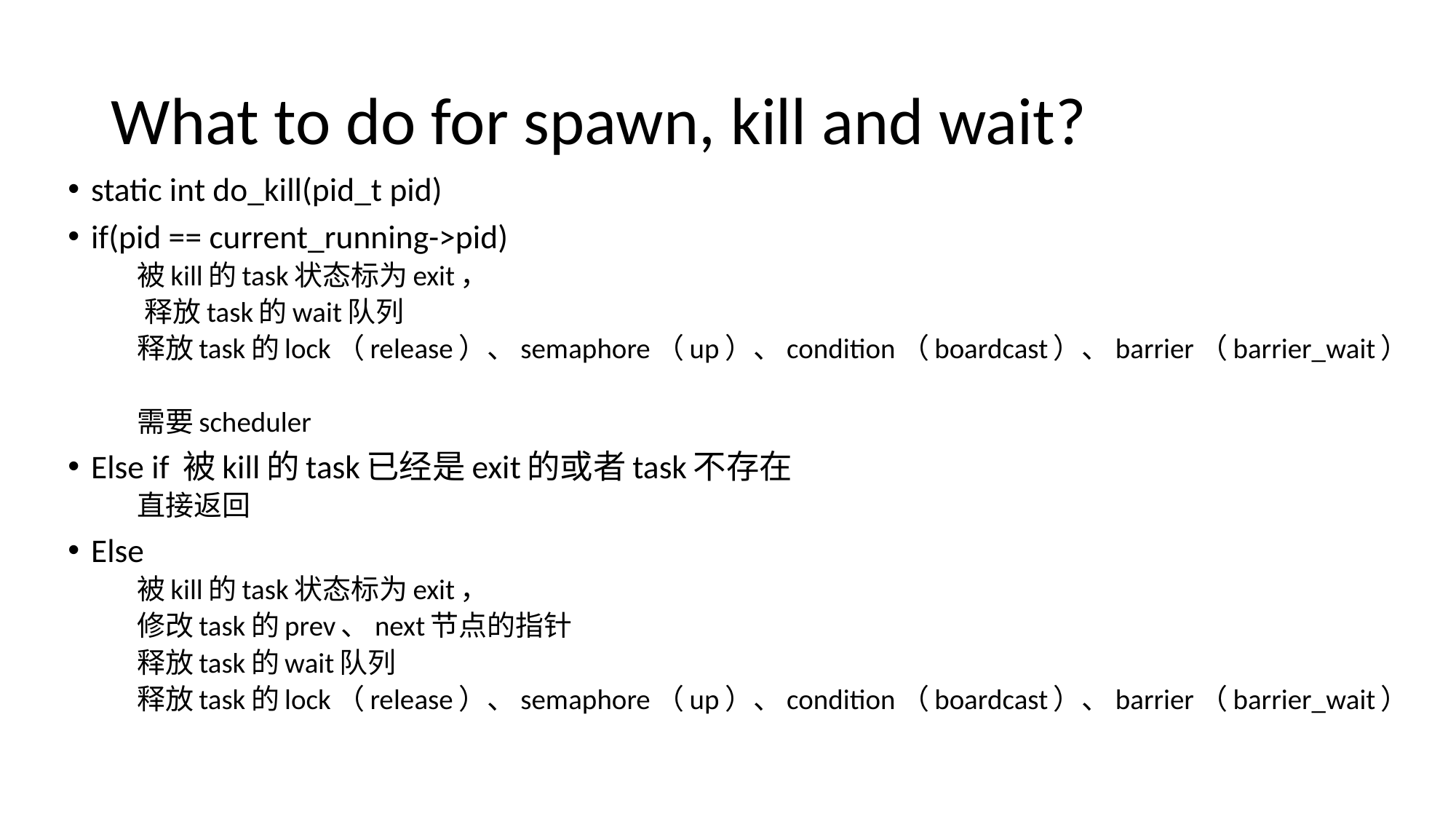

# What to do for spawn, kill and wait?
static int do_kill(pid_t pid)
if(pid == current_running->pid)
	被kill的task状态标为exit，
    释放task的wait队列
	释放task的lock（release）、semaphore（up）、condition（boardcast）、barrier（barrier_wait）

	需要scheduler
Else if 被kill的task已经是exit的或者task不存在
	直接返回
Else
	被kill的task状态标为exit，
	修改task的prev、next节点的指针
	释放task的wait队列
	释放task的lock（release）、semaphore（up）、condition（boardcast）、barrier（barrier_wait）